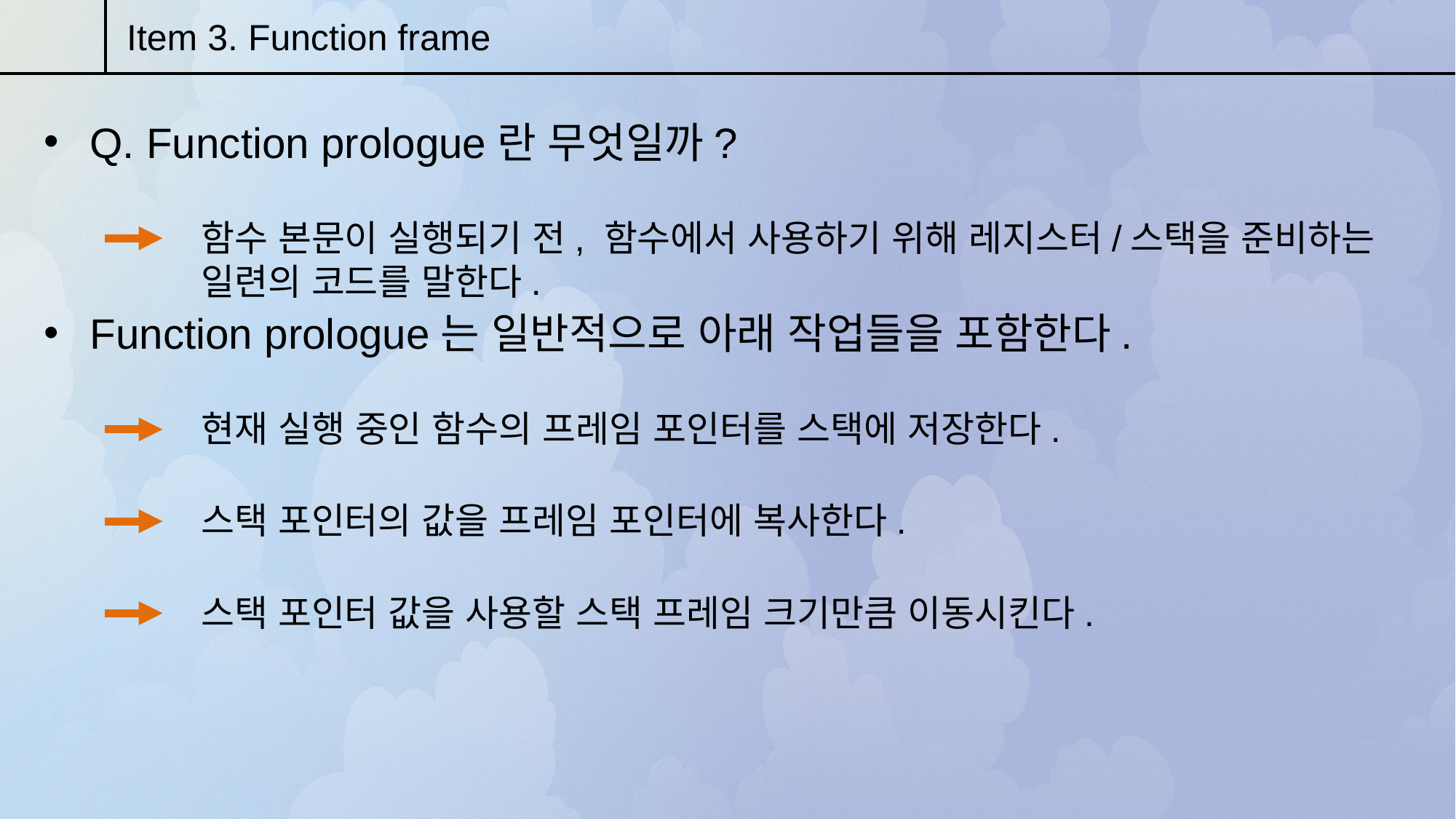

Item 3. Function frame
 Q. Function prologue란 무엇일까?
함수 본문이 실행되기 전, 함수에서 사용하기 위해 레지스터/스택을 준비하는 일련의 코드를 말한다.
 Function prologue는 일반적으로 아래 작업들을 포함한다.
현재 실행 중인 함수의 프레임 포인터를 스택에 저장한다.
스택 포인터의 값을 프레임 포인터에 복사한다.
스택 포인터 값을 사용할 스택 프레임 크기만큼 이동시킨다.